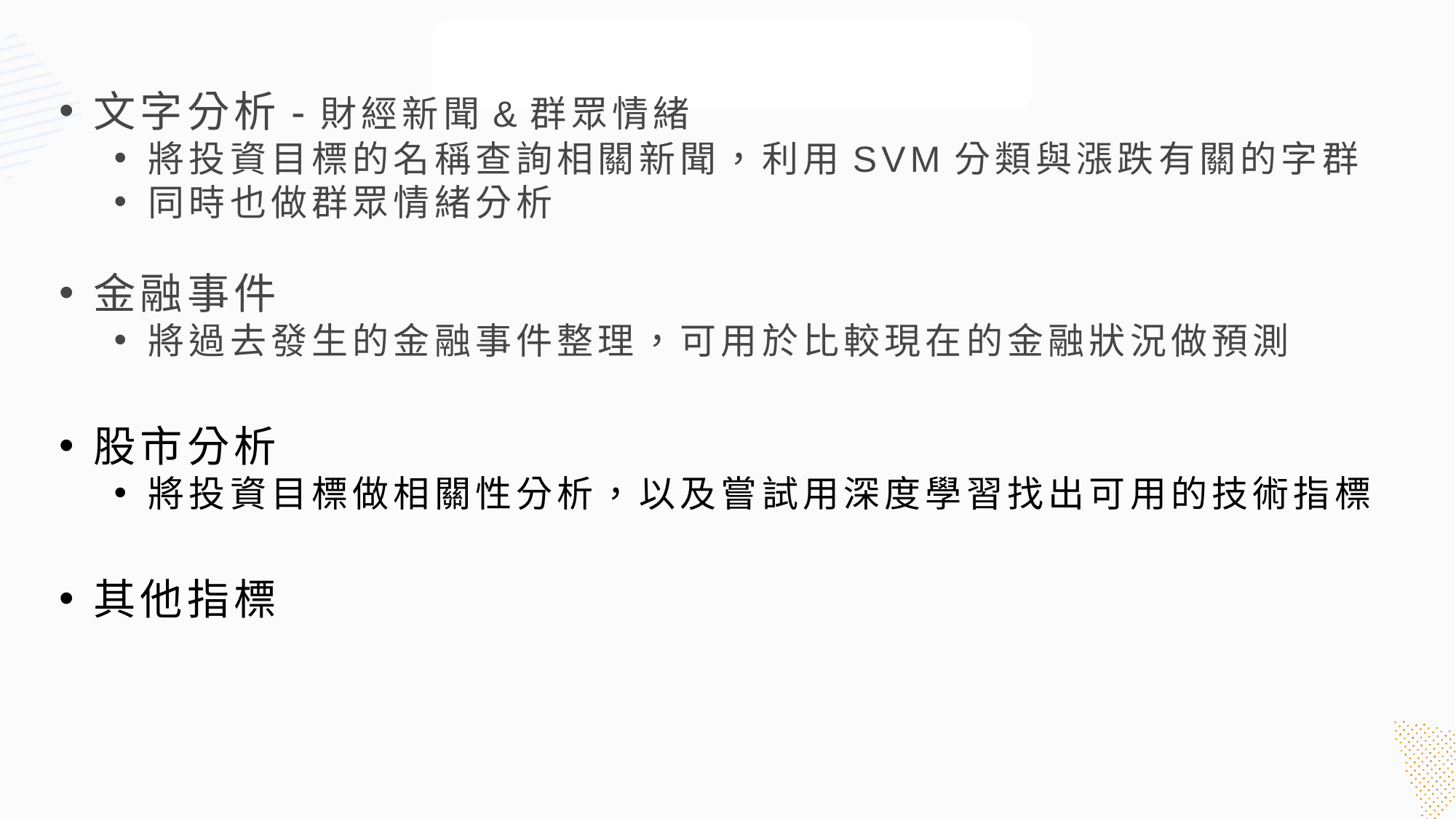

文字分析-財經新聞&群眾情緒
將投資目標的名稱查詢相關新聞，利用SVM分類與漲跌有關的字群
同時也做群眾情緒分析

金融事件
將過去發生的金融事件整理，可用於比較現在的金融狀況做預測

股市分析
將投資目標做相關性分析，以及嘗試用深度學習找出可用的技術指標

其他指標